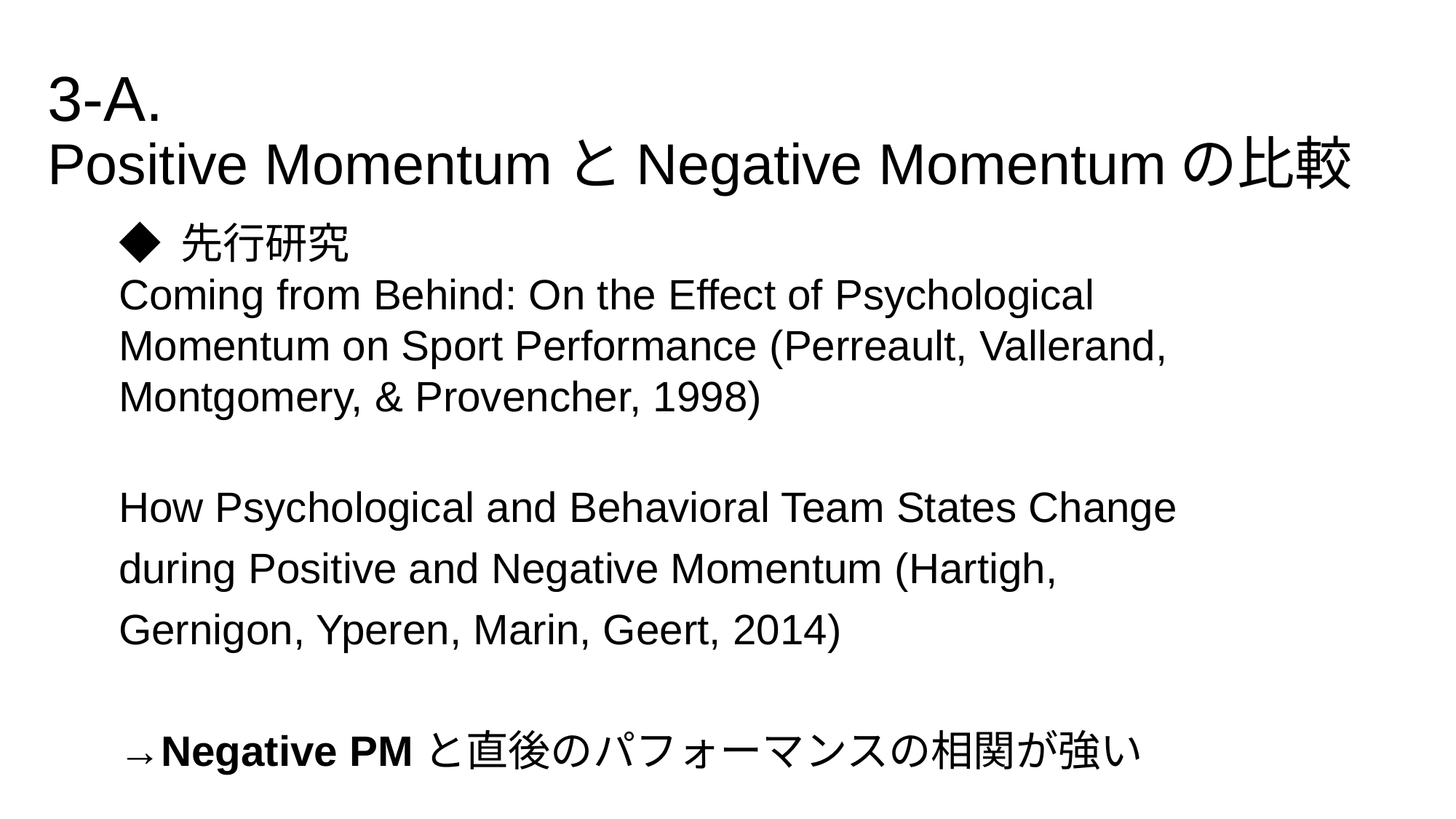

# 3-A. Positive MomentumとNegative Momentumの比較
◆ 先行研究
Coming from Behind: On the Effect of Psychological
Momentum on Sport Performance (Perreault, Vallerand, Montgomery, & Provencher, 1998)

How Psychological and Behavioral Team States Change
during Positive and Negative Momentum (Hartigh,
Gernigon, Yperen, Marin, Geert, 2014)

→Negative PMと直後のパフォーマンスの相関が強い